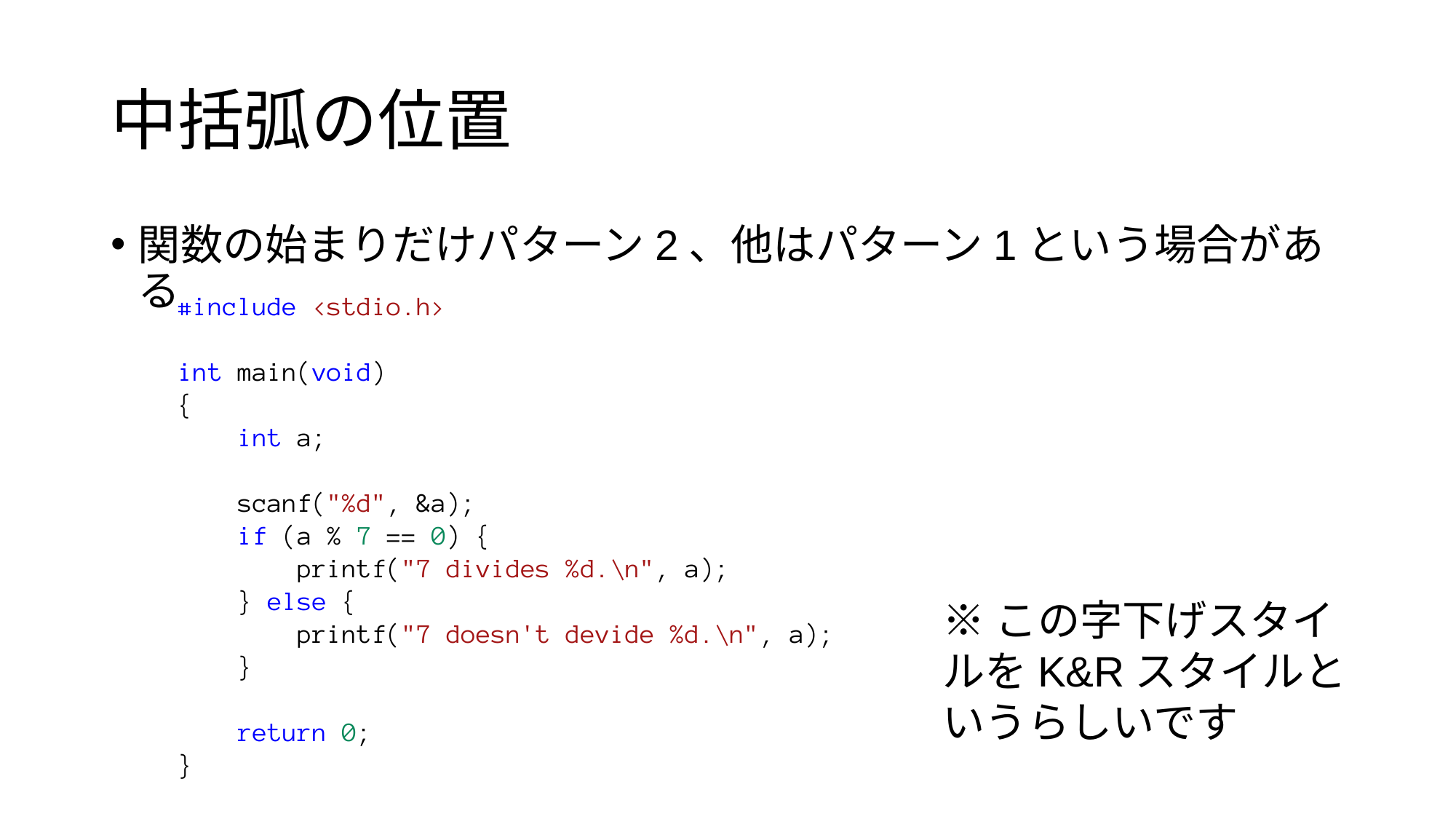

# 中括弧の位置
関数の始まりだけパターン2、他はパターン1という場合がある
#include <stdio.h>

int main(void)
{
    int a;

    scanf("%d", &a);
    if (a % 7 == 0) {
        printf("7 divides %d.\n", a);
    } else {
        printf("7 doesn't devide %d.\n", a);
    }

    return 0;
}
※この字下げスタイルをK&Rスタイルというらしいです